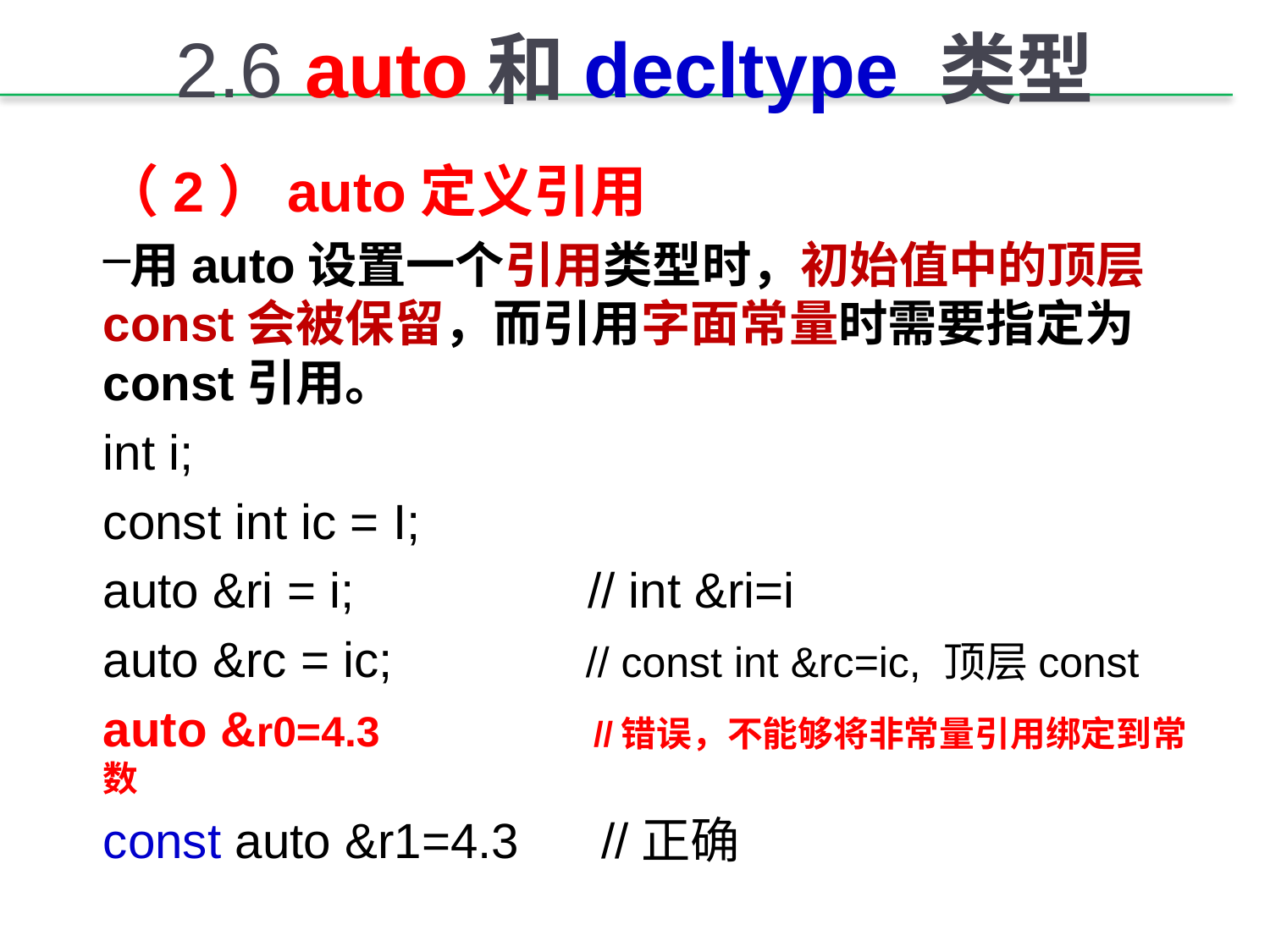

# 2.6 auto和decltype 类型
（2）auto定义引用
用auto设置一个引用类型时，初始值中的顶层const会被保留，而引用字面常量时需要指定为const引用。
int i;
const int ic = I;
auto &ri = i;                 // int &ri=i
auto &rc = ic;              // const int &rc=ic, 顶层const
auto &r0=4.3                  //错误，不能够将非常量引用绑定到常数
const auto &r1=4.3      //正确